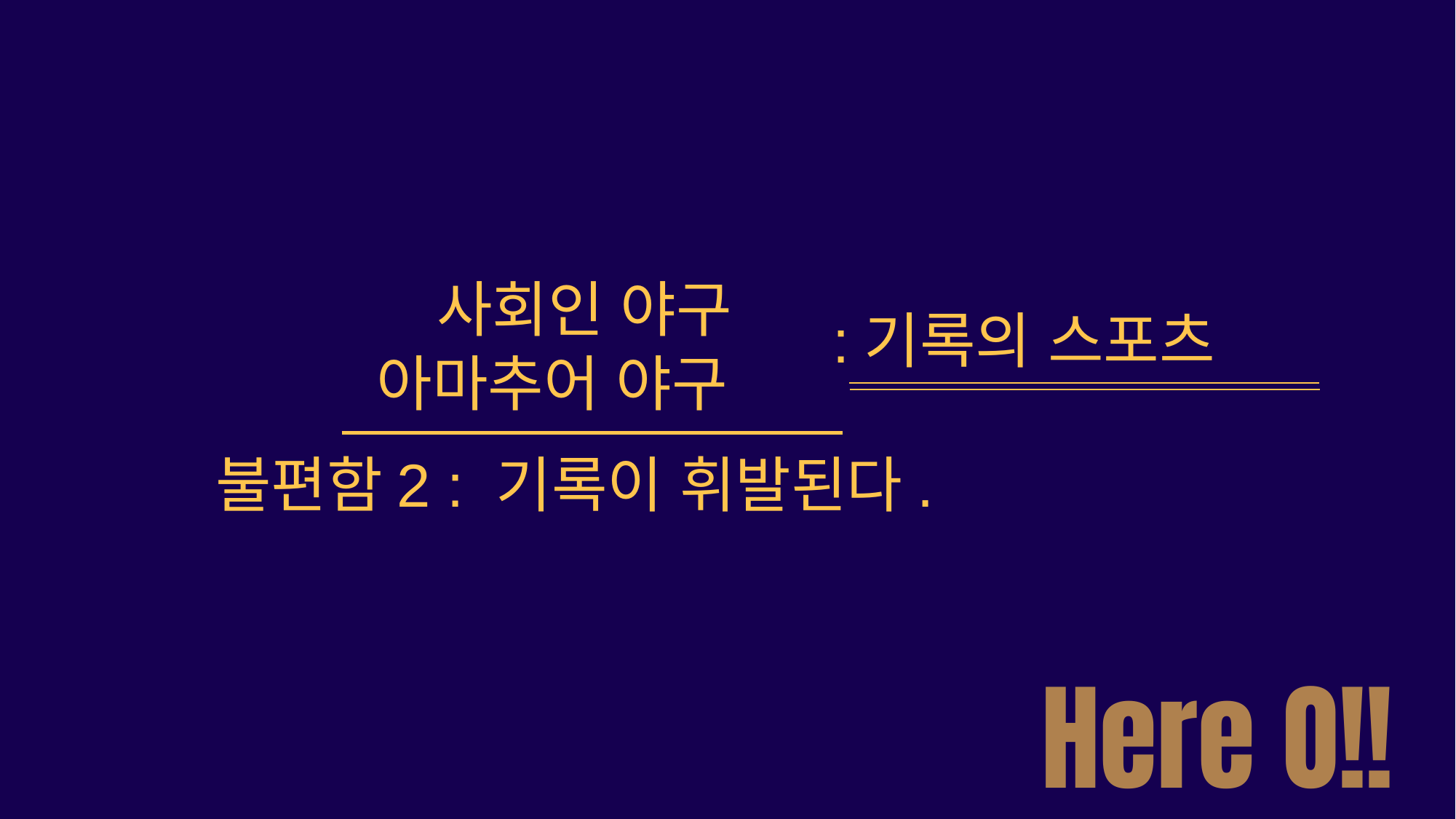

사회인 야구
:기록의 스포츠
아마추어 야구
불편함2 : 기록이 휘발된다.
# Here O!!